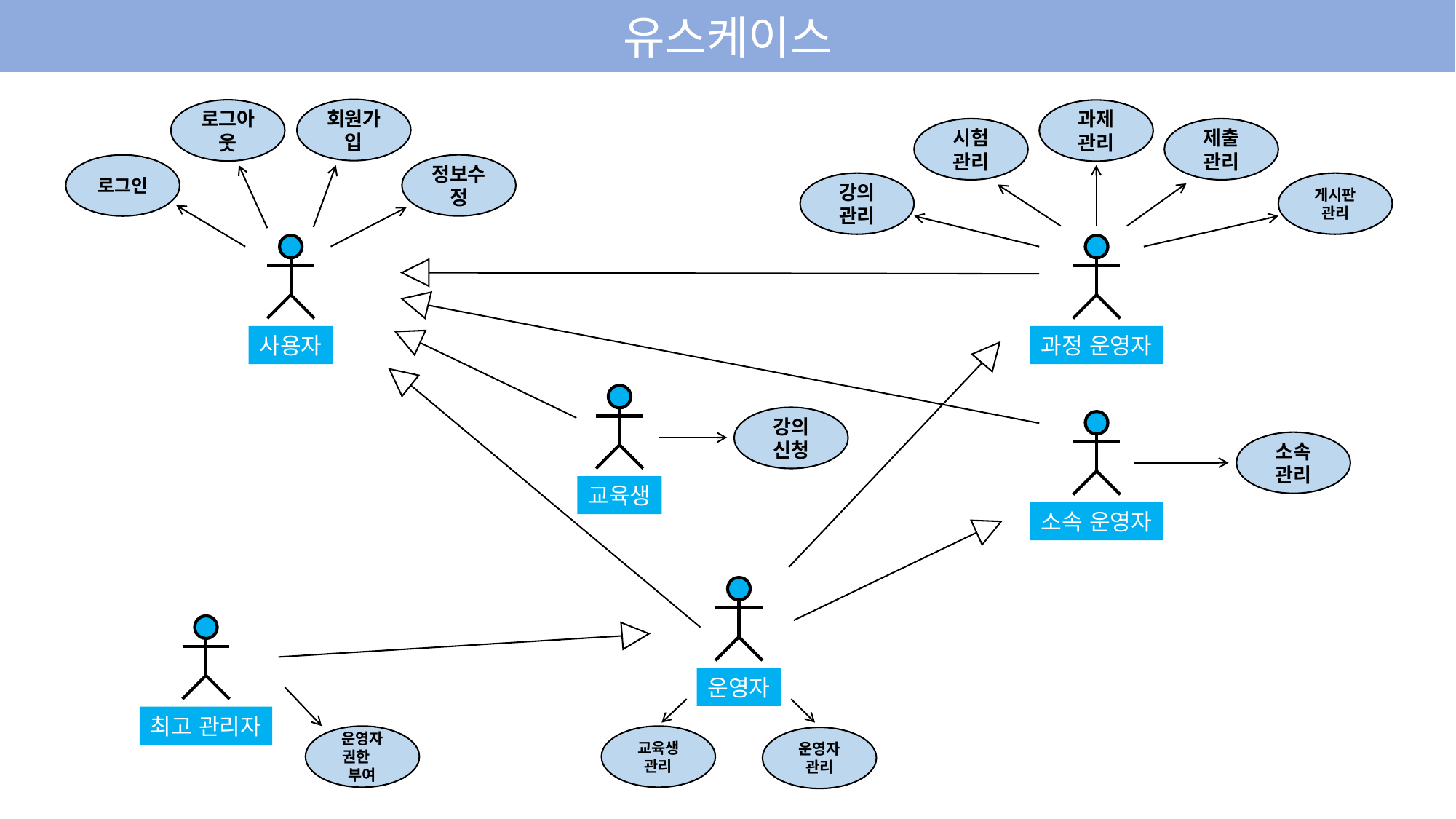

유스케이스
회원가입
로그아웃
과제 관리
제출 관리
시험 관리
정보수정
로그인
강의 관리
게시판 관리

사용자

과정 운영자

교육생
강의 신청

소속 운영자
소속 관리

운영자

최고 관리자

교육생 관리
운영자 권한    부여
운영자 관리